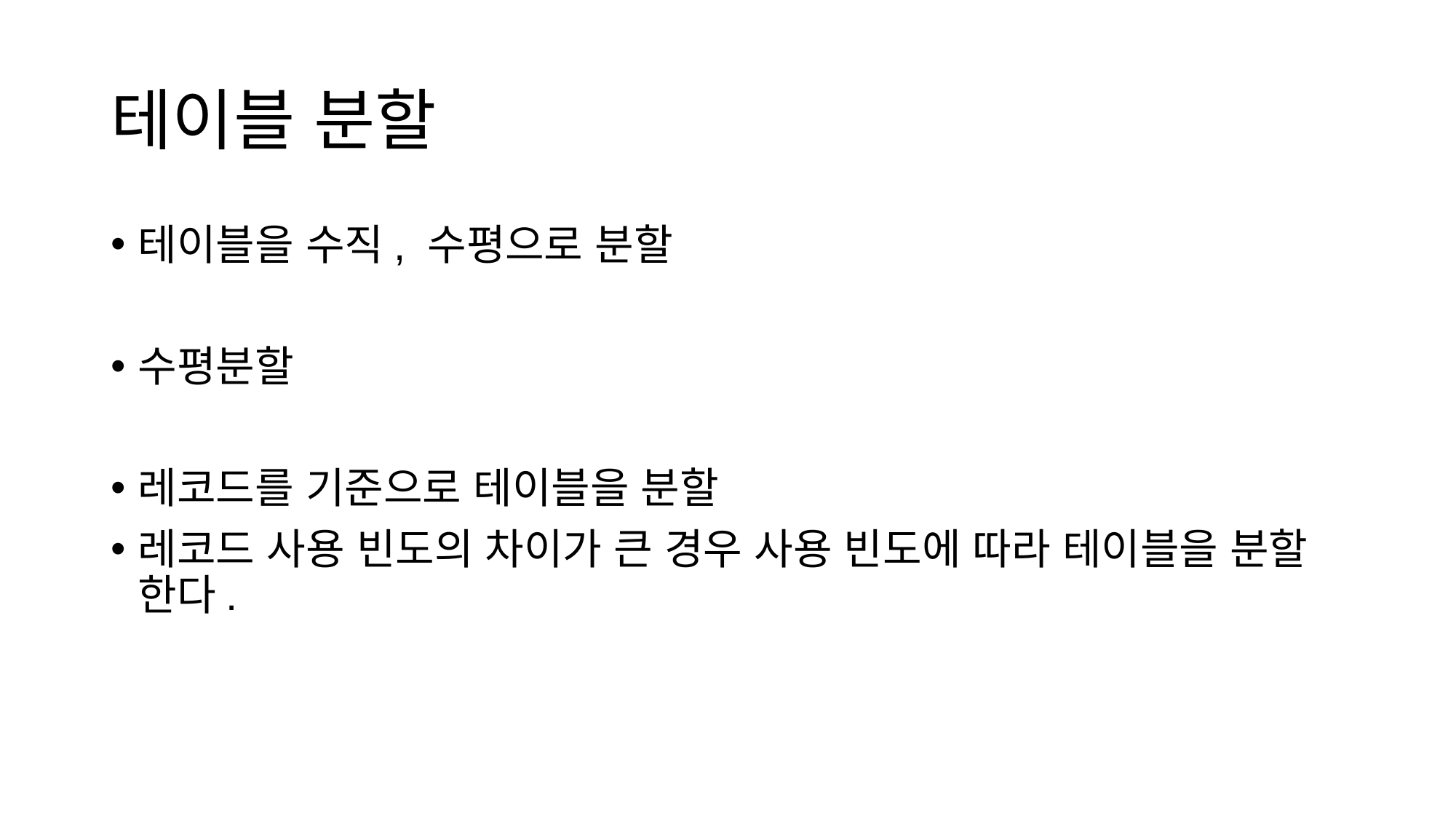

# 테이블 분할
테이블을 수직, 수평으로 분할

수평분할

레코드를 기준으로 테이블을 분할
레코드 사용 빈도의 차이가 큰 경우 사용 빈도에 따라 테이블을 분할 한다.